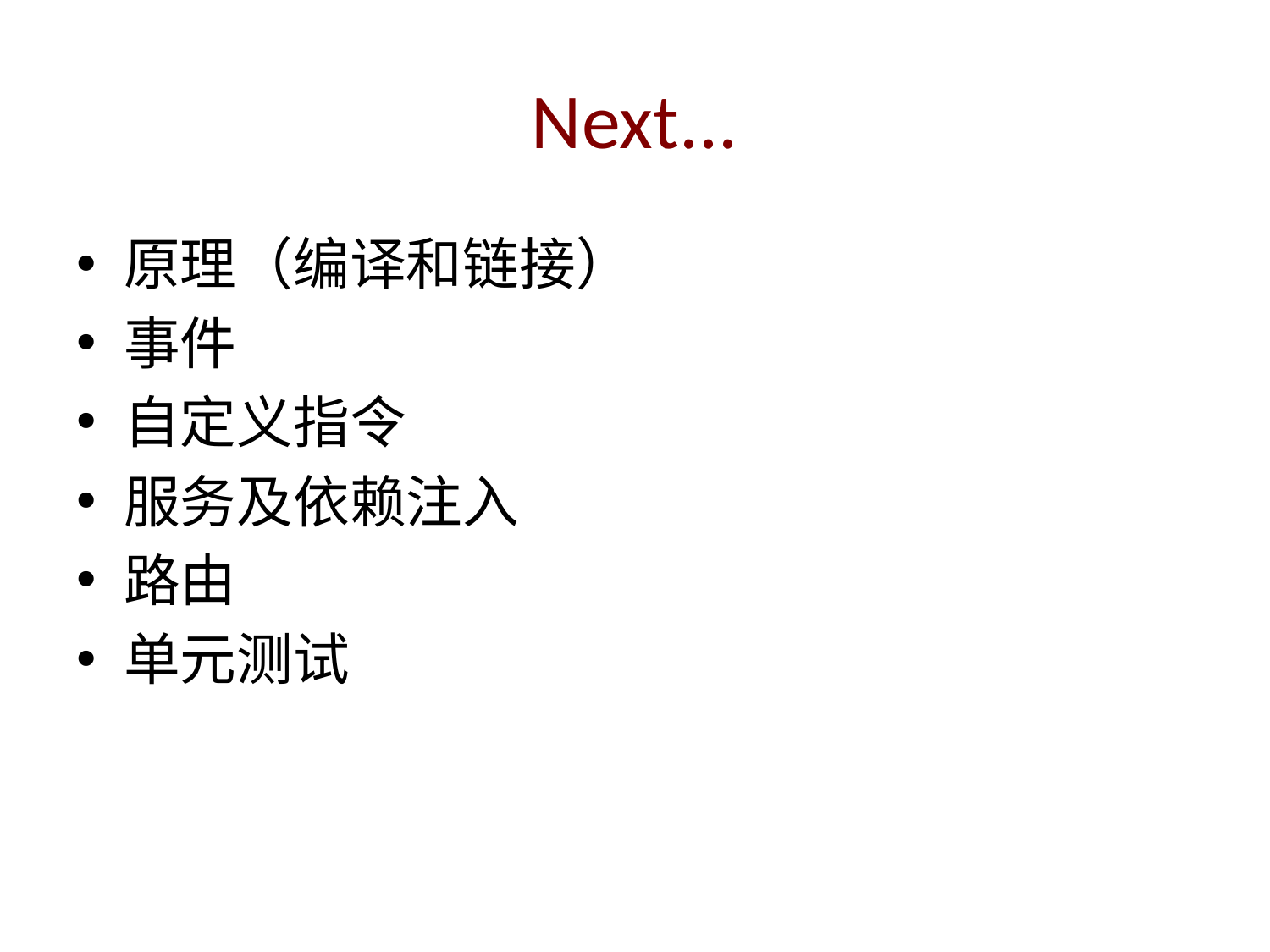

# Next...
原理（编译和链接）
事件
自定义指令
服务及依赖注入
路由
单元测试